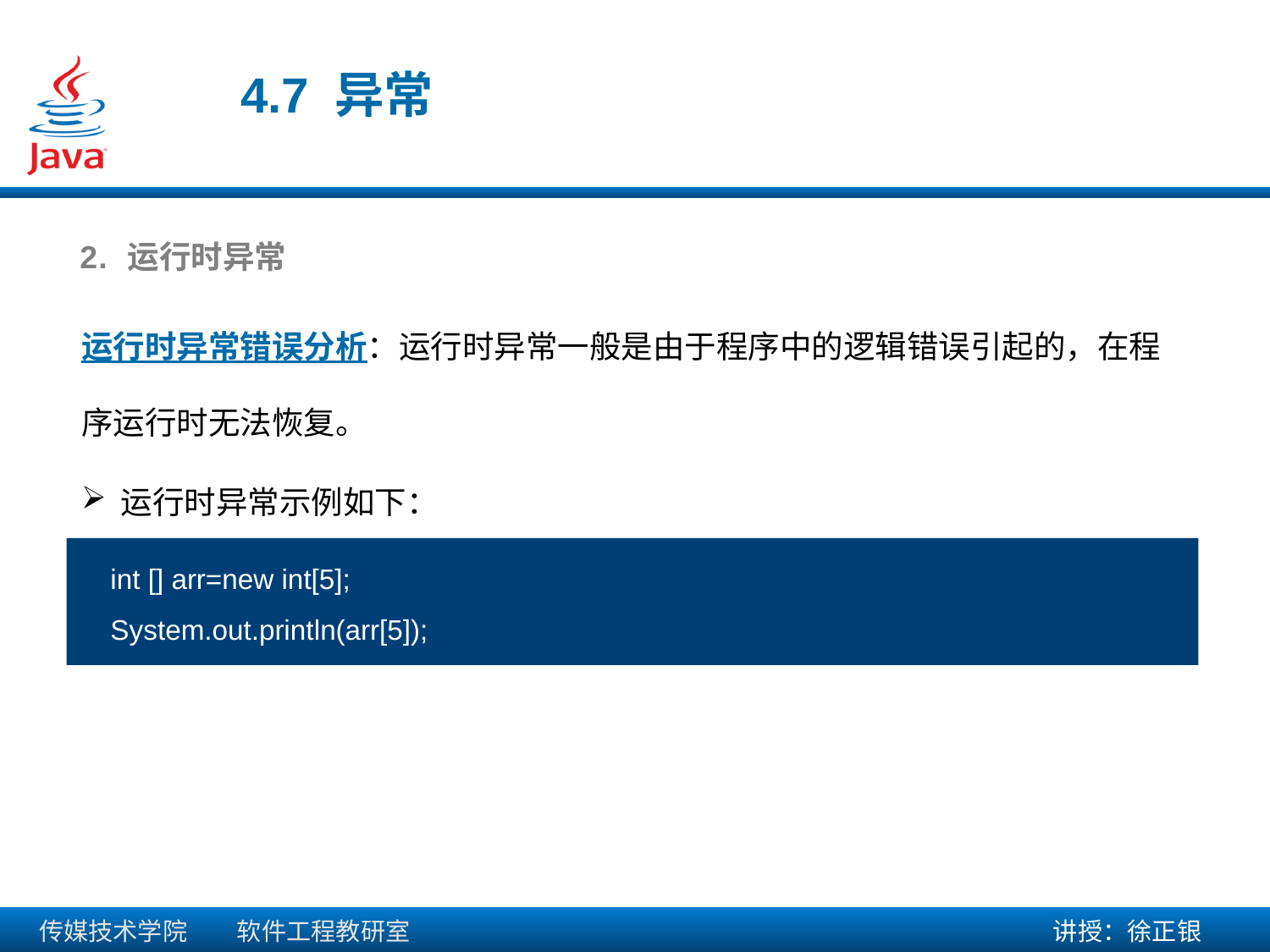

4.7 异常
运行时异常
运行时异常错误分析：运行时异常一般是由于程序中的逻辑错误引起的，在程序运行时无法恢复。
运行时异常示例如下：
    int [] arr=new int[5];
    System.out.println(arr[5]);